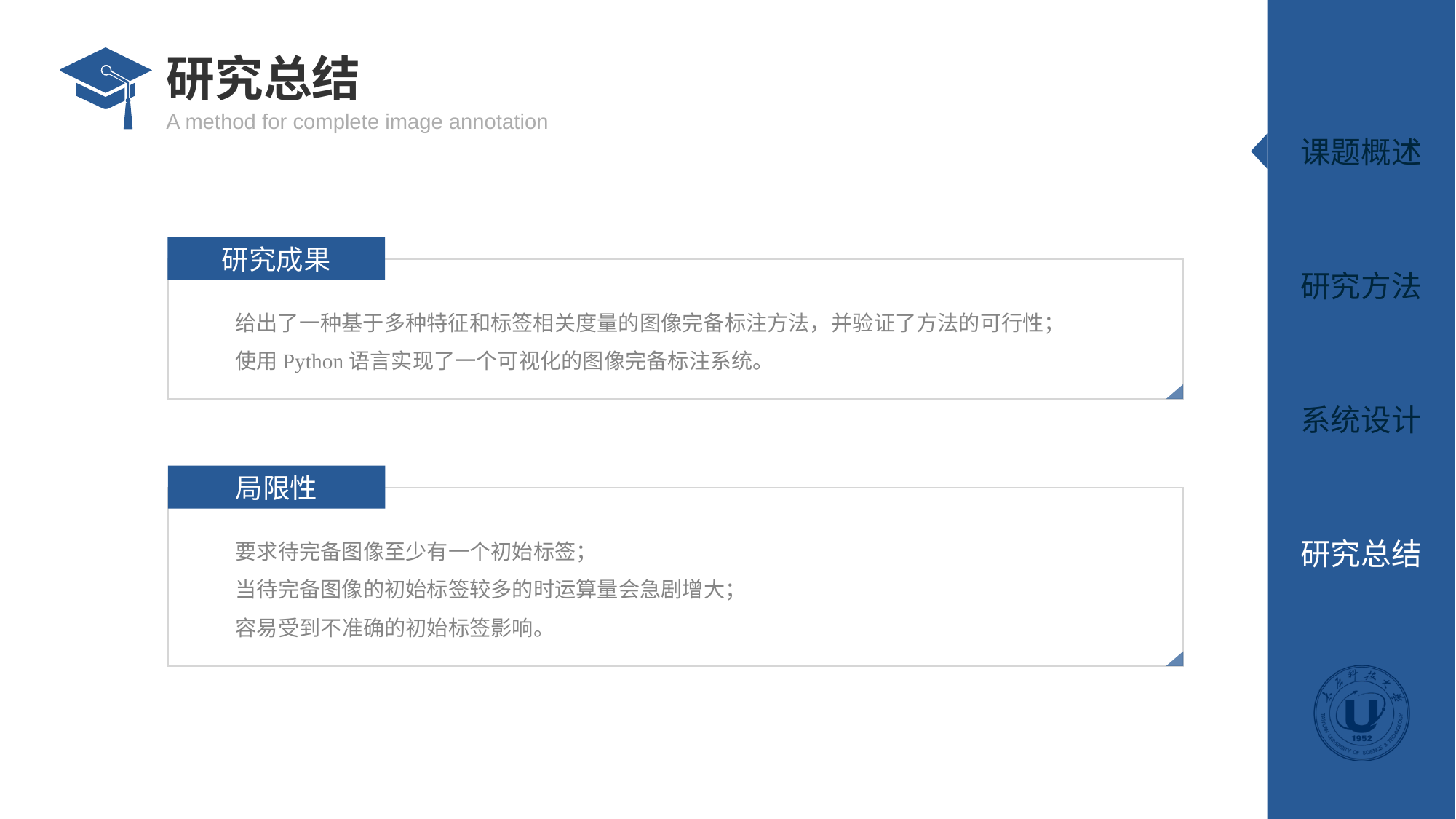

# 研究总结

研究成果

给出了一种基于多种特征和标签相关度量的图像完备标注方法，并验证了方法的可行性；
使用Python语言实现了一个可视化的图像完备标注系统。

局限性

要求待完备图像至少有一个初始标签；
当待完备图像的初始标签较多的时运算量会急剧增大；
容易受到不准确的初始标签影响。